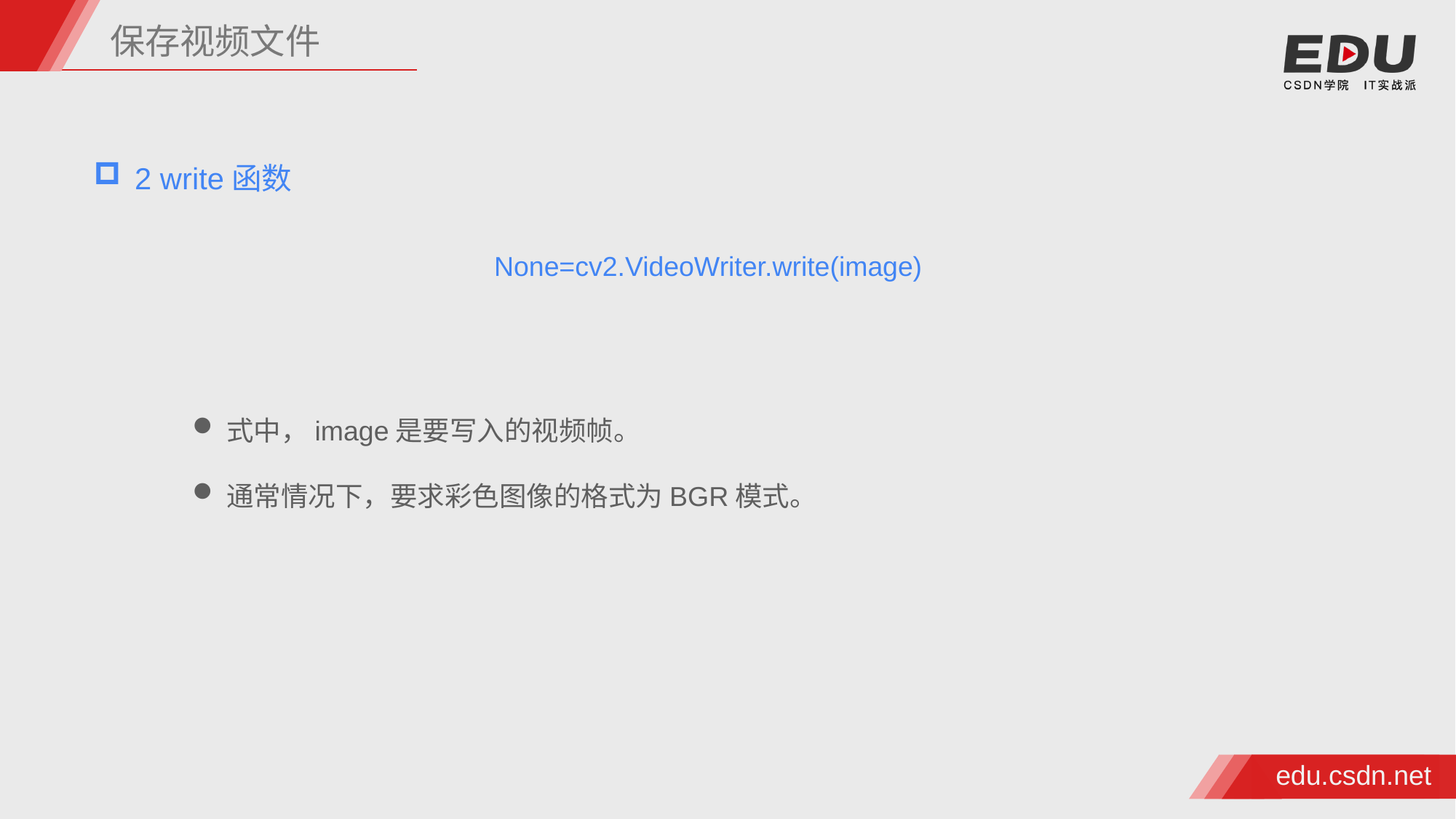

保存视频文件
2 write函数
None=cv2.VideoWriter.write(image)
式中，image是要写入的视频帧。
通常情况下，要求彩色图像的格式为BGR模式。